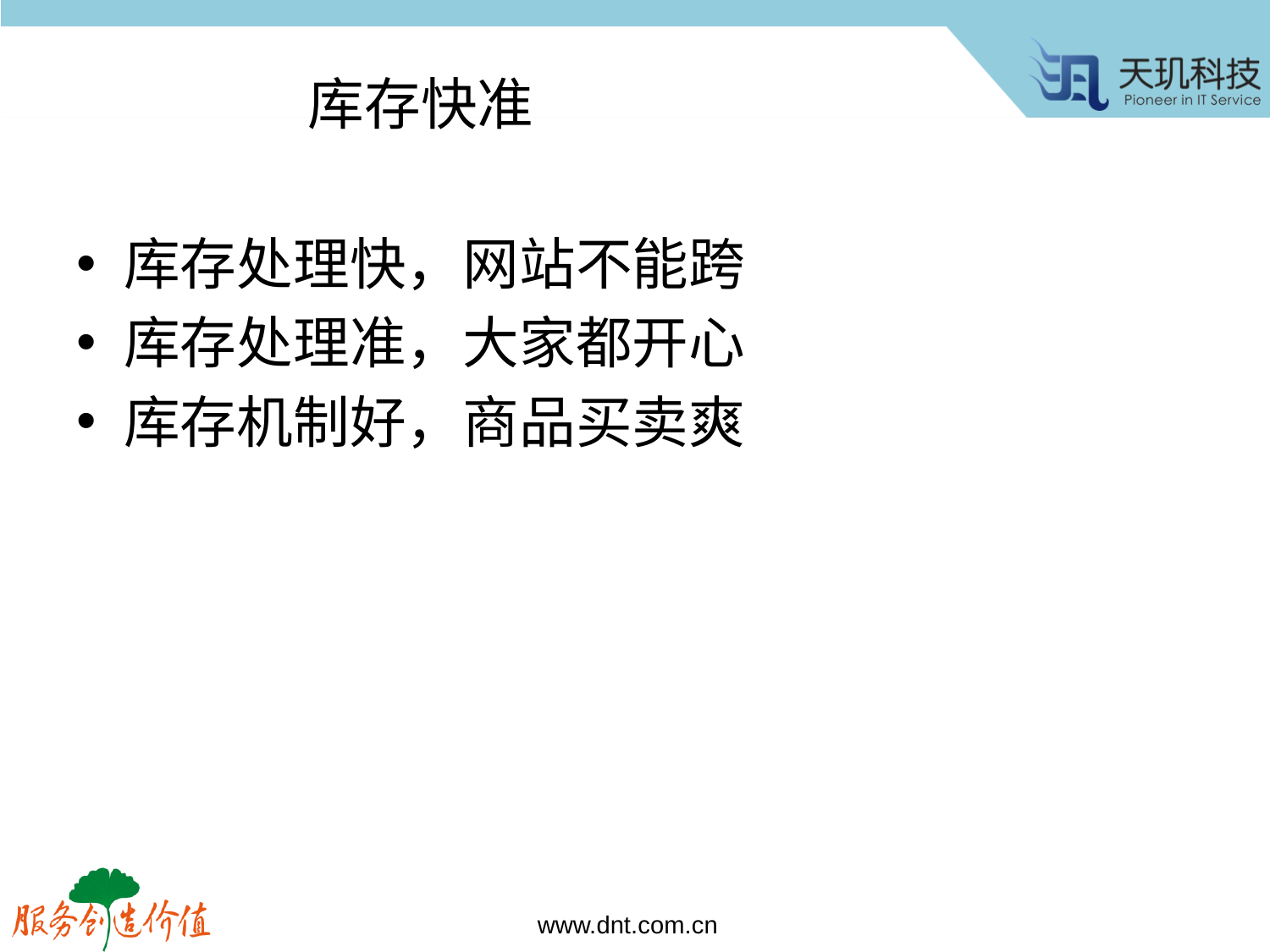

# 库存快准
库存处理快，网站不能跨
库存处理准，大家都开心
库存机制好，商品买卖爽